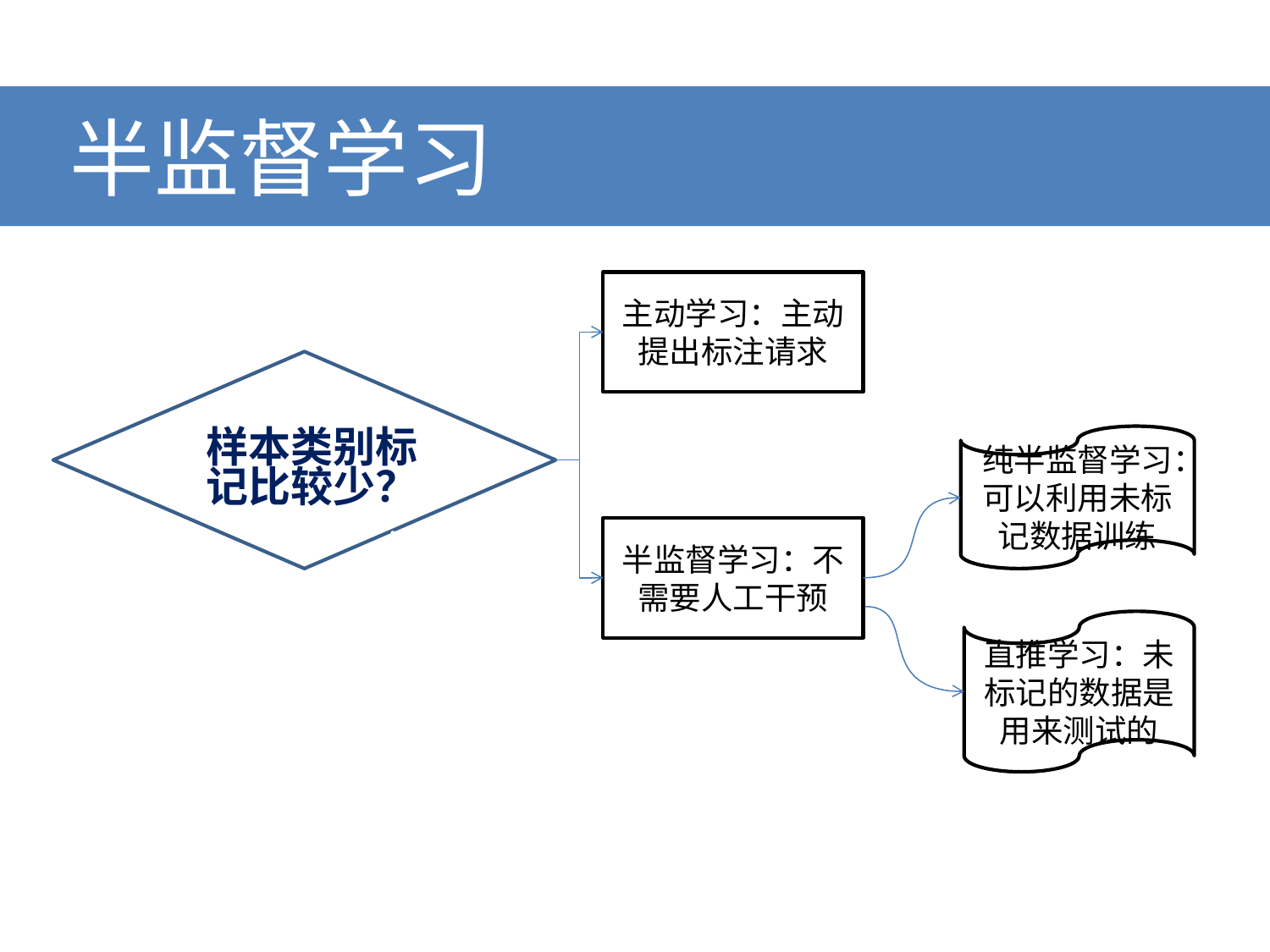

# 半监督学习
主动学习：主动提出标注请求

样本类别标记比较少？少怎么办？
纯半监督学习：可以利用未标记数据训练
半监督学习：不需要人工干预
直推学习：未标记的数据是用来测试的